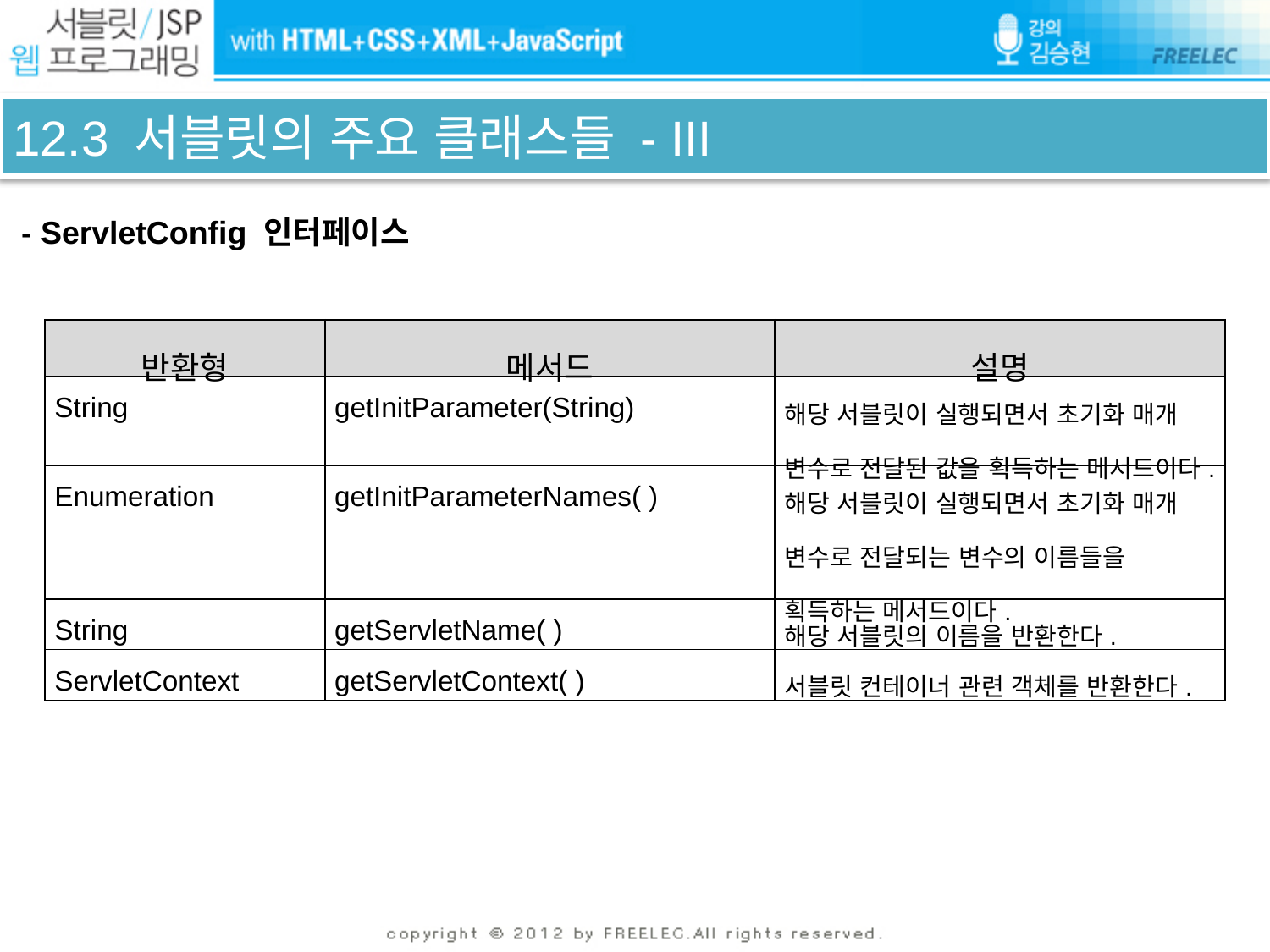

# 12.3 서블릿의 주요 클래스들 - III
 - ServletConfig 인터페이스
| 반환형 | 메서드 | 설명 |
| --- | --- | --- |
| String | getInitParameter(String) | 해당 서블릿이 실행되면서 초기화 매개 변수로 전달된 값을 획득하는 메서드이다. |
| Enumeration | getInitParameterNames( ) | 해당 서블릿이 실행되면서 초기화 매개 변수로 전달되는 변수의 이름들을 획득하는 메서드이다. |
| String | getServletName( ) | 해당 서블릿의 이름을 반환한다. |
| ServletContext | getServletContext( ) | 서블릿 컨테이너 관련 객체를 반환한다. |